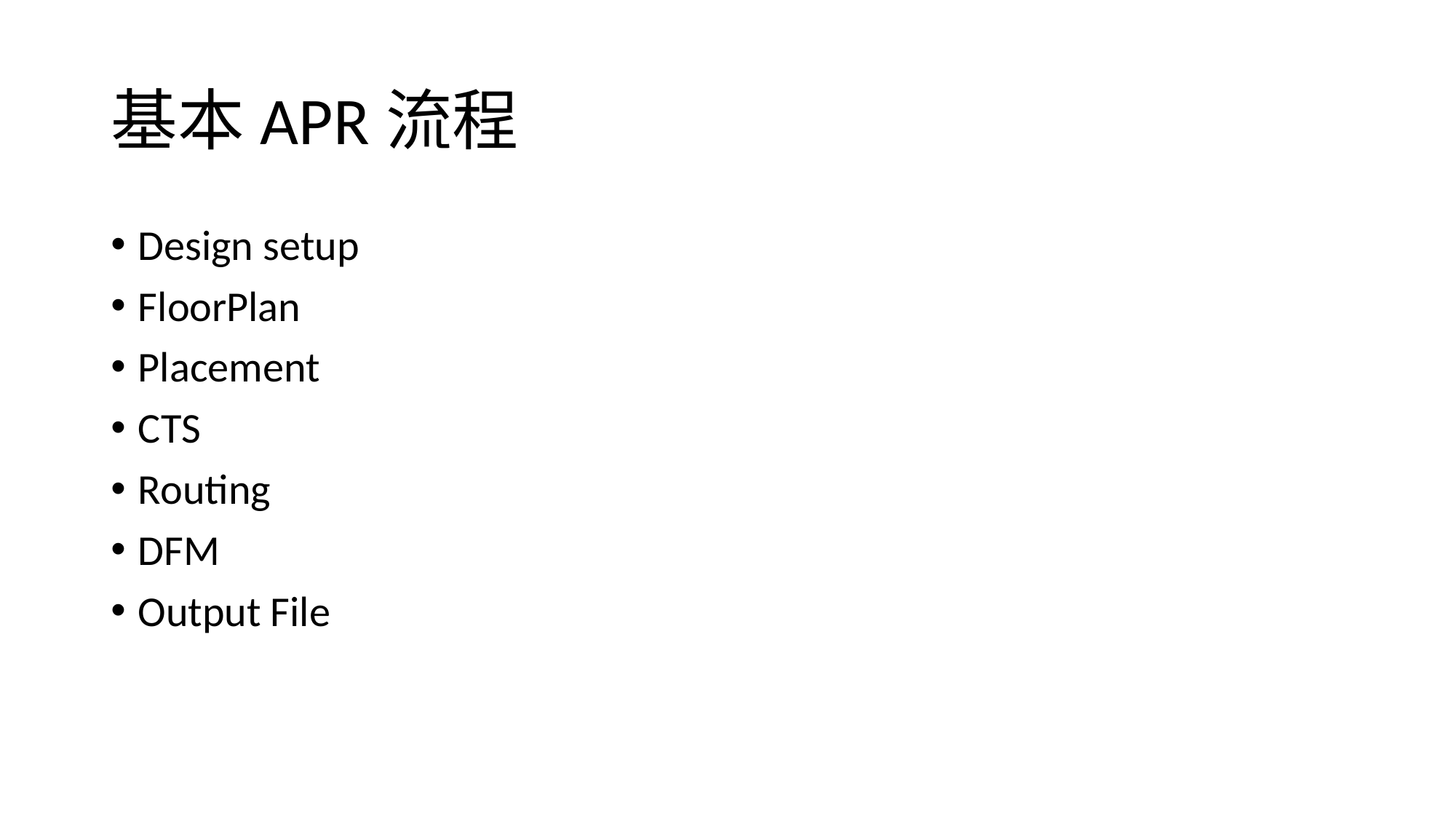

# 基本APR流程
Design setup
FloorPlan
Placement
CTS
Routing
DFM
Output File